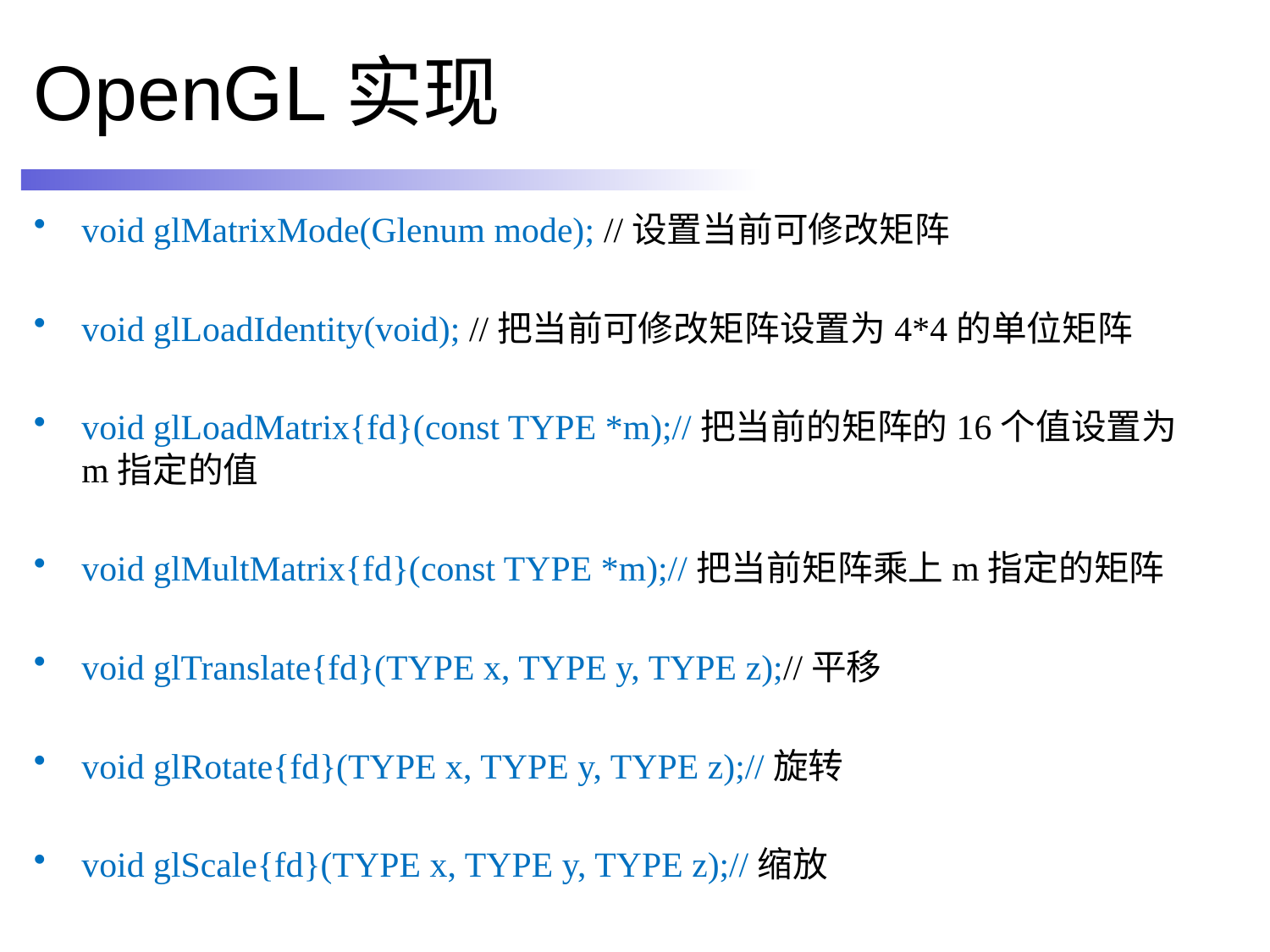

# OpenGL实现
void glMatrixMode(Glenum mode); //设置当前可修改矩阵

void glLoadIdentity(void); //把当前可修改矩阵设置为4*4的单位矩阵

void glLoadMatrix{fd}(const TYPE *m);//把当前的矩阵的16个值设置为m指定的值

void glMultMatrix{fd}(const TYPE *m);//把当前矩阵乘上m指定的矩阵

void glTranslate{fd}(TYPE x, TYPE y, TYPE z);//平移

void glRotate{fd}(TYPE x, TYPE y, TYPE z);//旋转

void glScale{fd}(TYPE x, TYPE y, TYPE z);//缩放